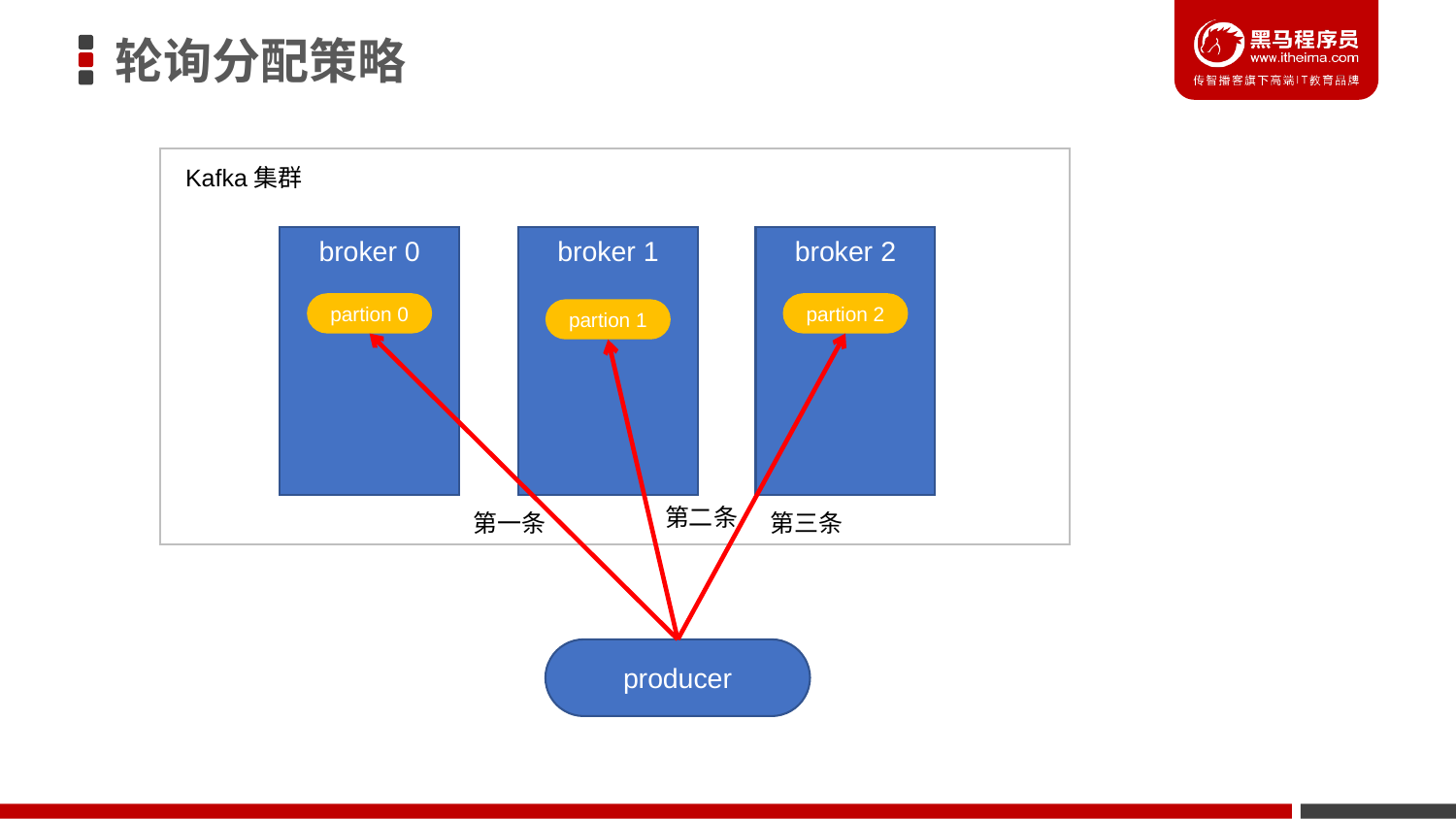

# 轮询分配策略

Kafka集群
broker 1
broker 0
broker 2
partion 0
partion 2
partion 1
第二条
第一条
第三条
producer